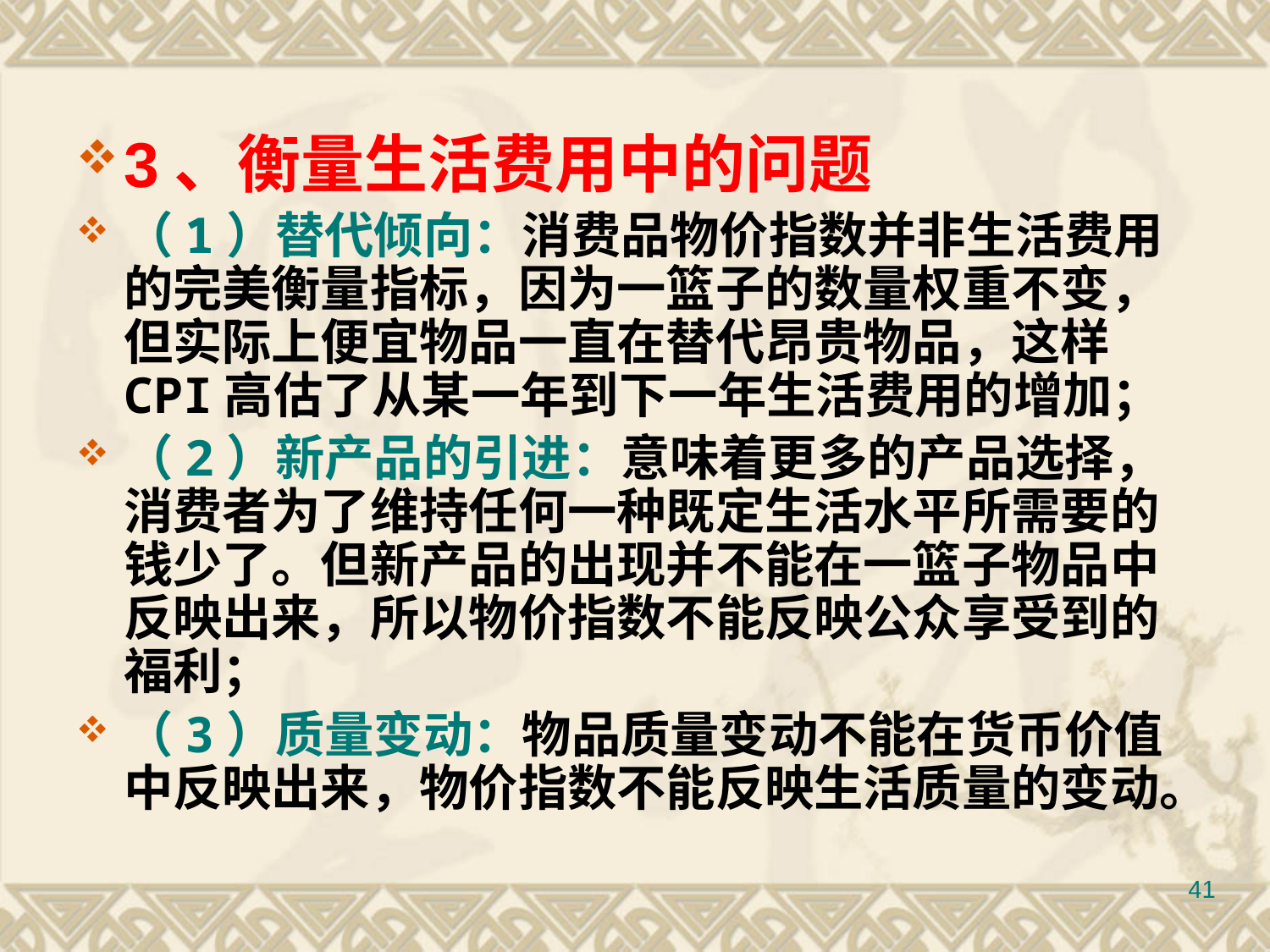

#
3、衡量生活费用中的问题
（1）替代倾向：消费品物价指数并非生活费用的完美衡量指标，因为一篮子的数量权重不变，但实际上便宜物品一直在替代昂贵物品，这样CPI高估了从某一年到下一年生活费用的增加；
（2）新产品的引进：意味着更多的产品选择，消费者为了维持任何一种既定生活水平所需要的钱少了。但新产品的出现并不能在一篮子物品中反映出来，所以物价指数不能反映公众享受到的福利；
（3）质量变动：物品质量变动不能在货币价值中反映出来，物价指数不能反映生活质量的变动。

41